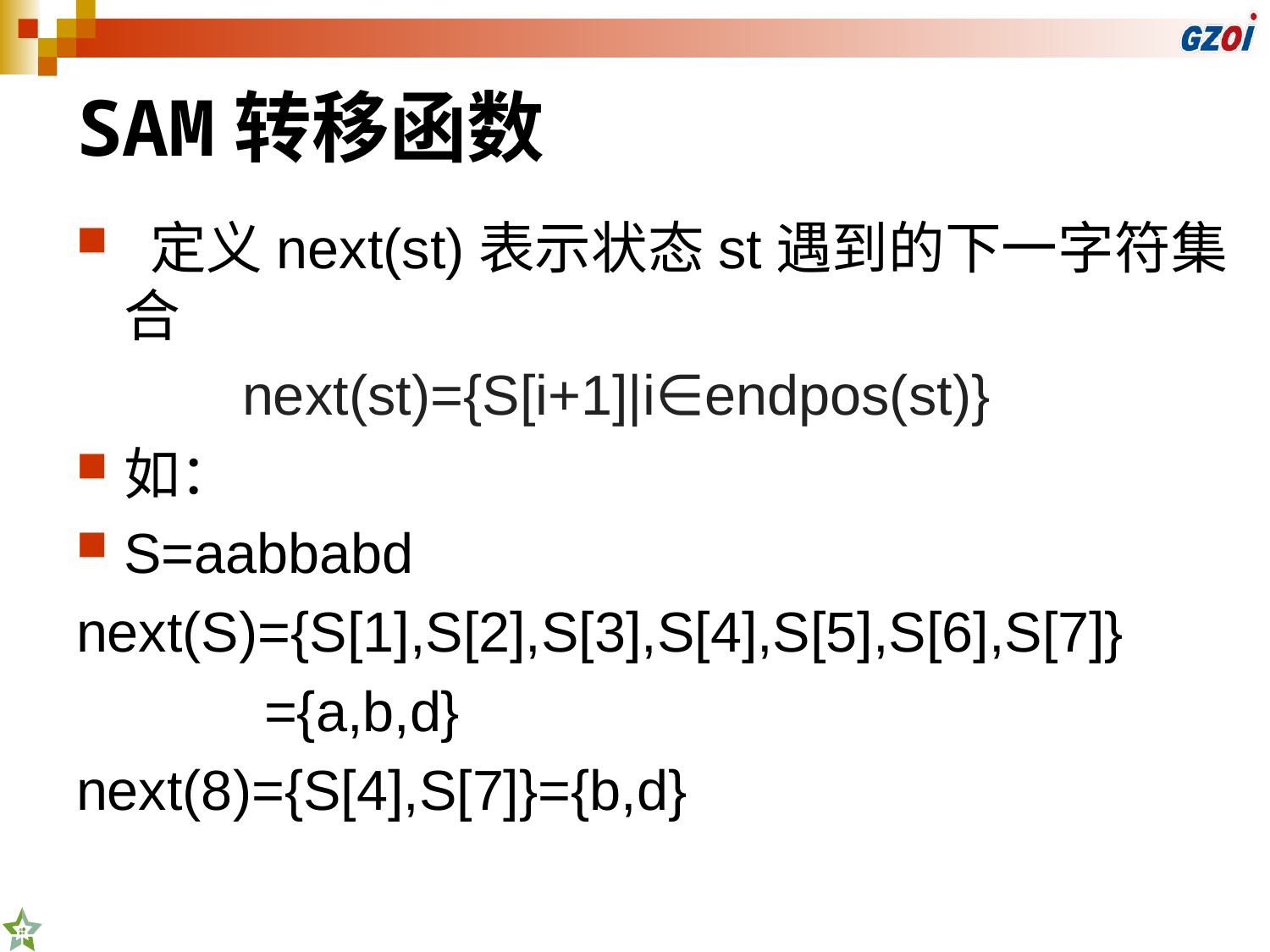

# SAM转移函数
 定义next(st)表示状态st遇到的下一字符集合
              next(st)={S[i+1]|i∈endpos(st)}
如：
S=aabbabd
next(S)={S[1],S[2],S[3],S[4],S[5],S[6],S[7]}
            ={a,b,d}
next(8)={S[4],S[7]}={b,d}